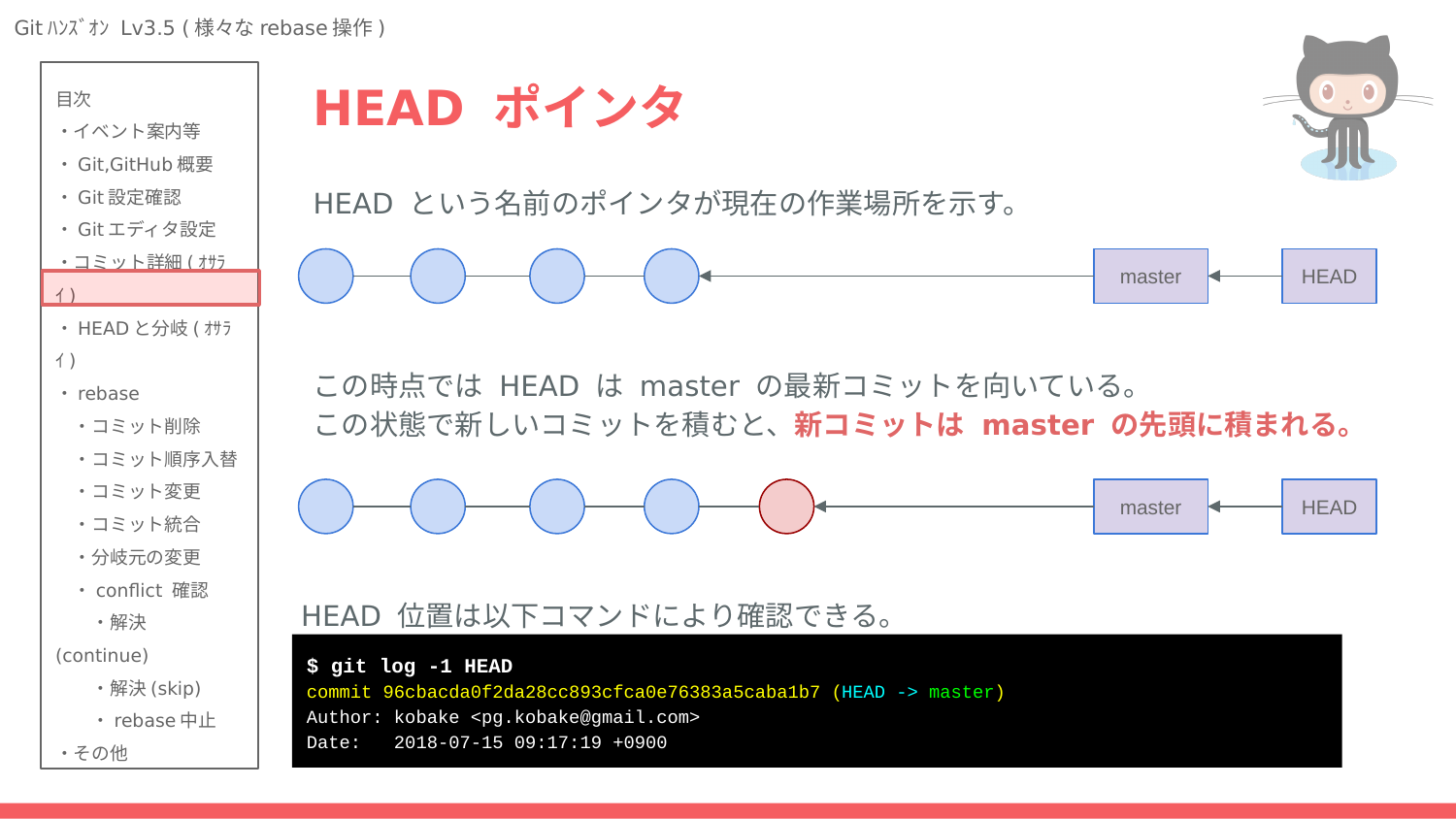

# HEAD ポインタ
HEAD という名前のポインタが現在の作業場所を示す。

master
HEAD

この時点では HEAD は master の最新コミットを向いている。
この状態で新しいコミットを積むと、新コミットは master の先頭に積まれる。

master
HEAD
HEAD 位置は以下コマンドにより確認できる。
$ git log -1 HEAD
commit 96cbacda0f2da28cc893cfca0e76383a5caba1b7 (HEAD -> master)
Author: kobake <pg.kobake@gmail.com>
Date:   2018-07-15 09:17:19 +0900